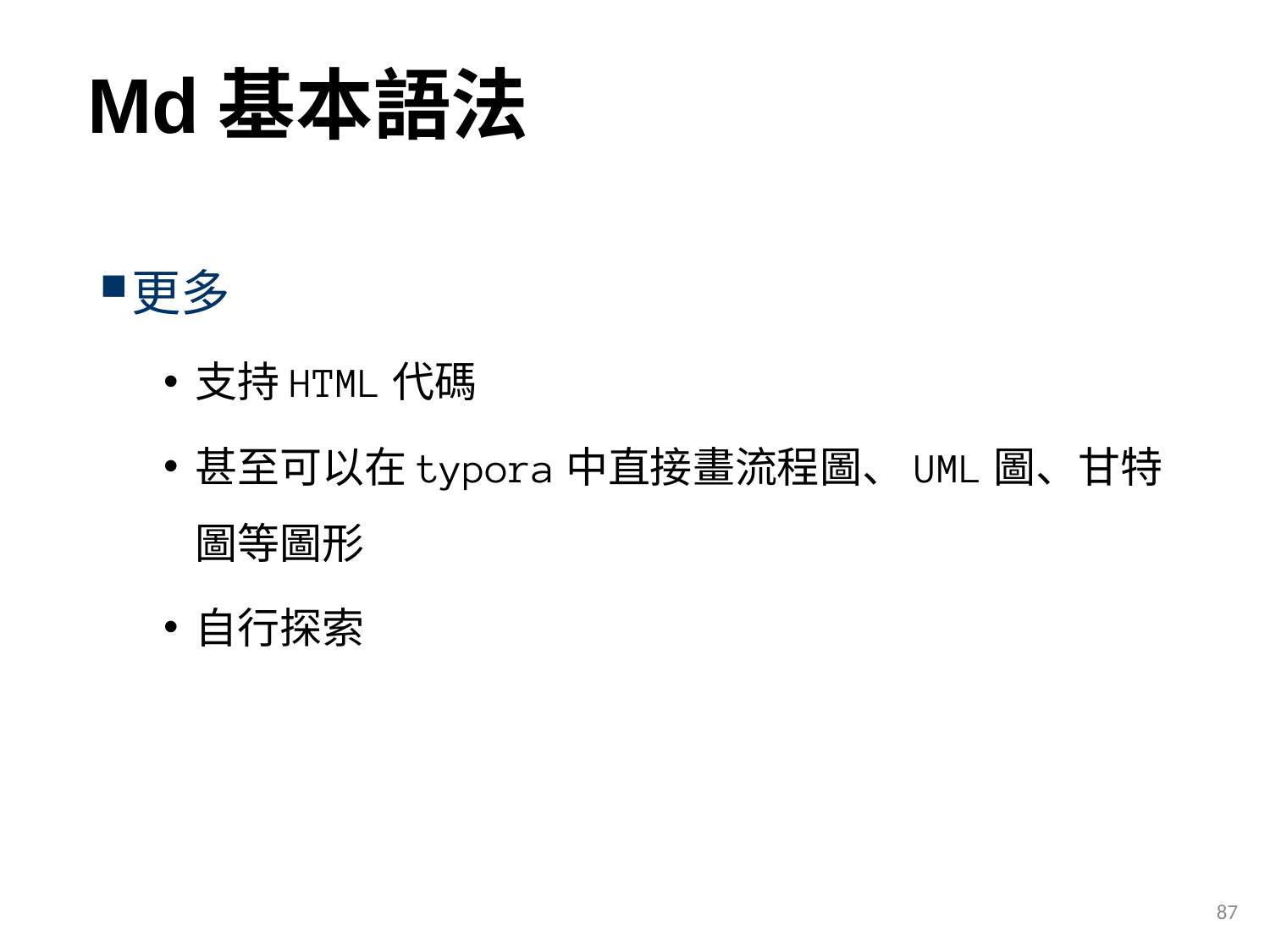

# Md基本語法
更多
支持HTML代碼
甚至可以在typora中直接畫流程圖、UML圖、甘特圖等圖形
自行探索
87